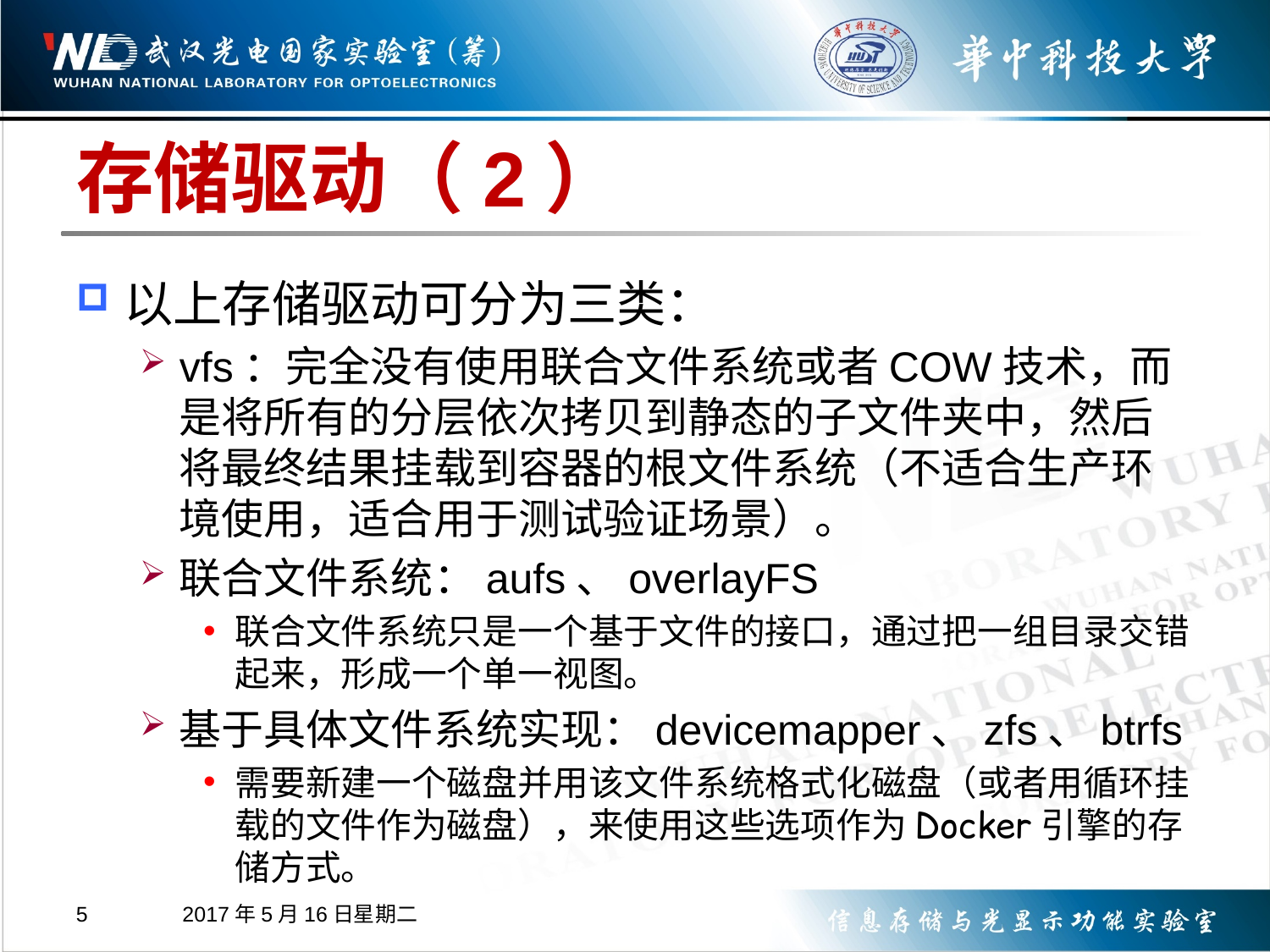

# 存储驱动（2）
以上存储驱动可分为三类：
vfs：完全没有使用联合文件系统或者COW技术，而是将所有的分层依次拷贝到静态的子文件夹中，然后将最终结果挂载到容器的根文件系统（不适合生产环境使用，适合用于测试验证场景）。
联合文件系统：aufs、overlayFS
联合文件系统只是一个基于文件的接口，通过把一组目录交错起来，形成一个单一视图。
基于具体文件系统实现：devicemapper、zfs、btrfs
需要新建一个磁盘并用该文件系统格式化磁盘（或者用循环挂载的文件作为磁盘），来使用这些选项作为Docker引擎的存储方式。